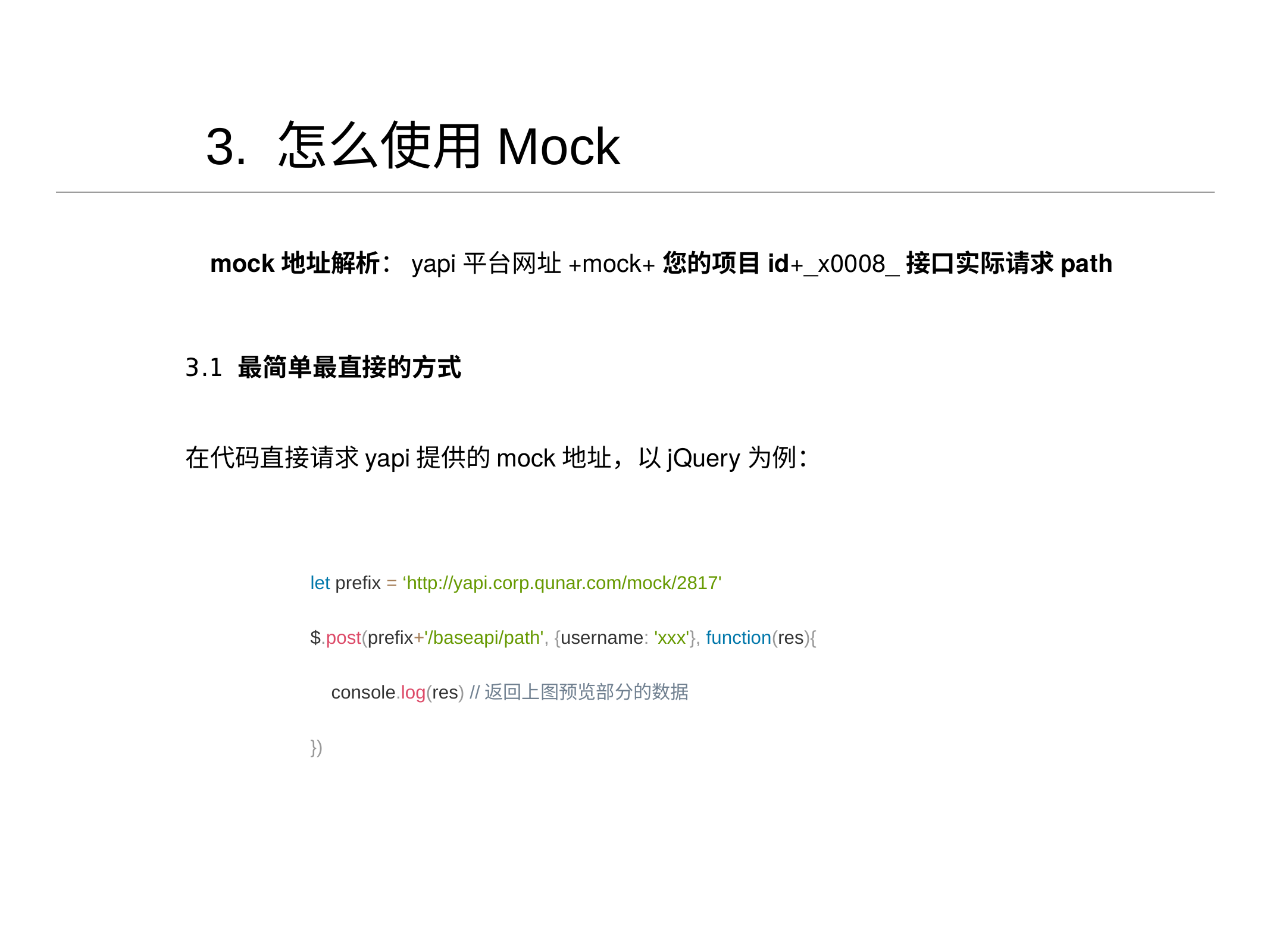

# 3. 怎么使用Mock
mock地址解析：yapi平台网址+mock+您的项目id+_x0008_接口实际请求path
3.1 最简单最直接的方式
在代码直接请求yapi提供的mock地址，以jQuery为例：
let prefix = ‘http://yapi.corp.qunar.com/mock/2817'
$.post(prefix+'/baseapi/path', {username: 'xxx'}, function(res){
    console.log(res) //返回上图预览部分的数据
})